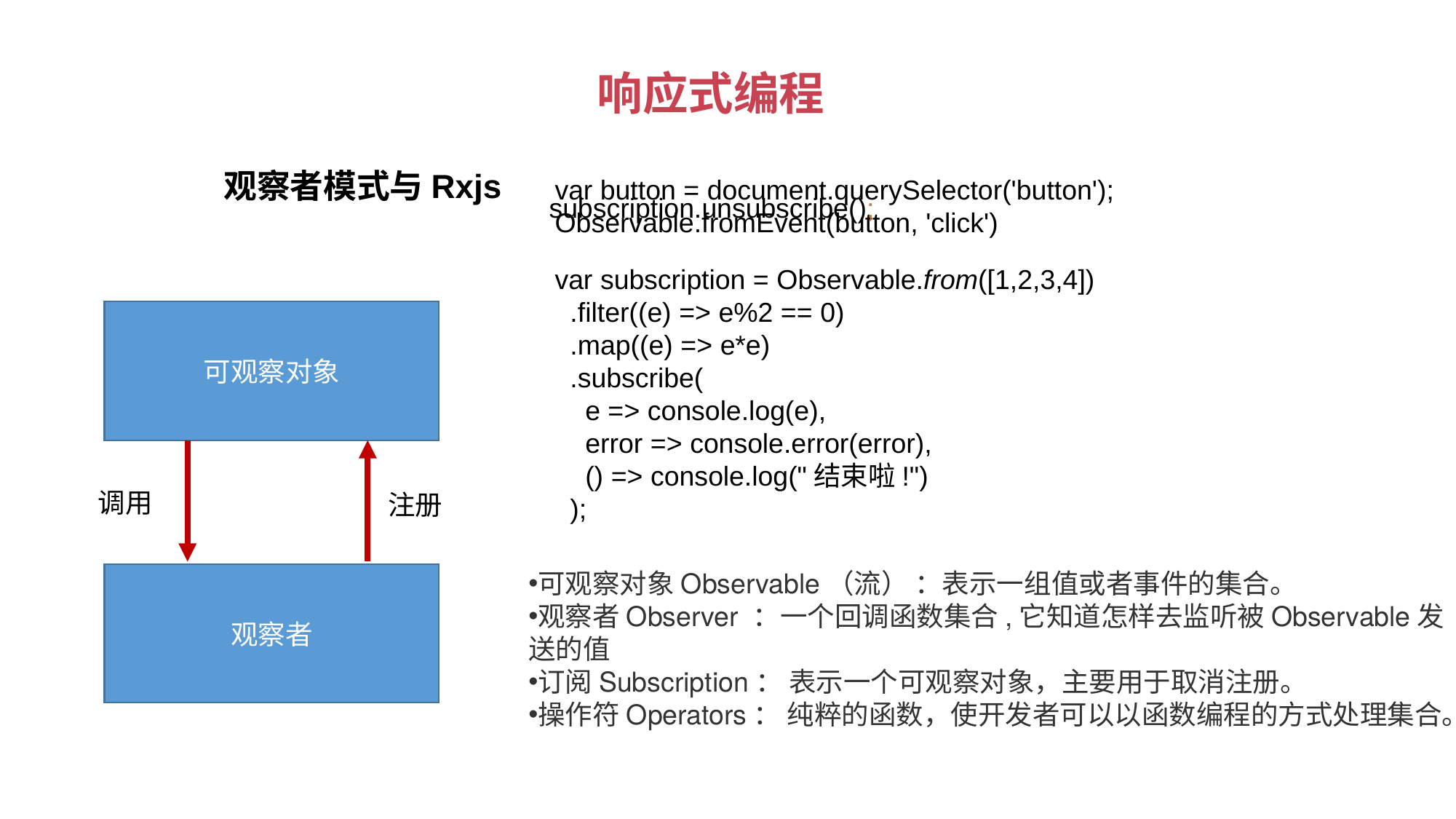

响应式编程
 观察者模式与Rxjs
var button = document.querySelector('button'); Observable.fromEvent(button, 'click')
subscription.unsubscribe();
var subscription = Observable.from([1,2,3,4])
  .filter((e) => e%2 == 0)
  .map((e) => e*e)
  .subscribe(
    e => console.log(e),
    error => console.error(error),
    () => console.log("结束啦!")
  );
可观察对象
调用
注册
观察者

可观察对象Observable（流） ：表示一组值或者事件的集合。
观察者Observer ：一个回调函数集合,它知道怎样去监听被Observable发送的值
订阅Subscription： 表示一个可观察对象，主要用于取消注册。
操作符Operators： 纯粹的函数，使开发者可以以函数编程的方式处理集合。